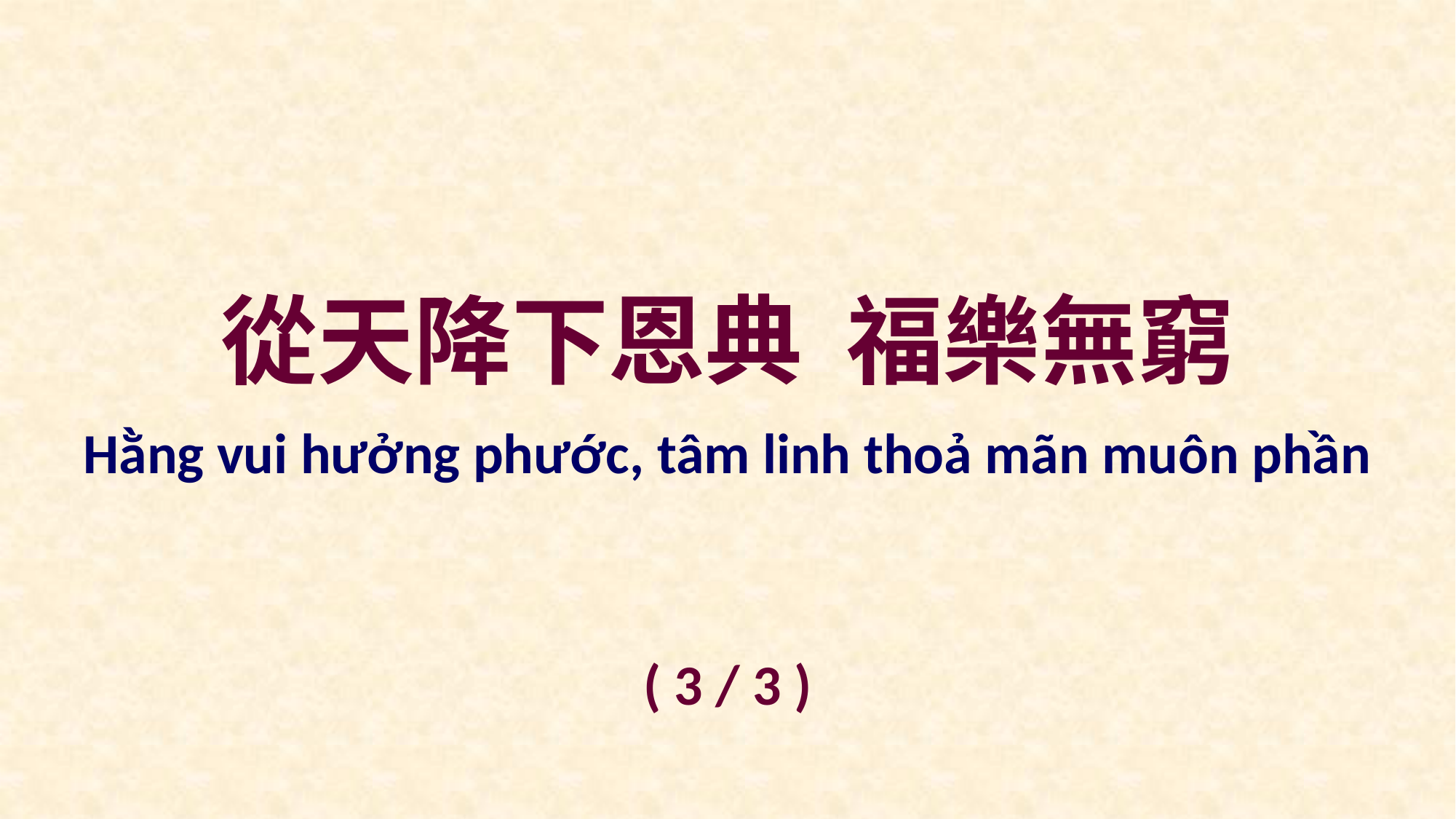

從天降下恩典  福樂無窮
Hằng vui hưởng phước, tâm linh thoả mãn muôn phần
( 3 / 3 )